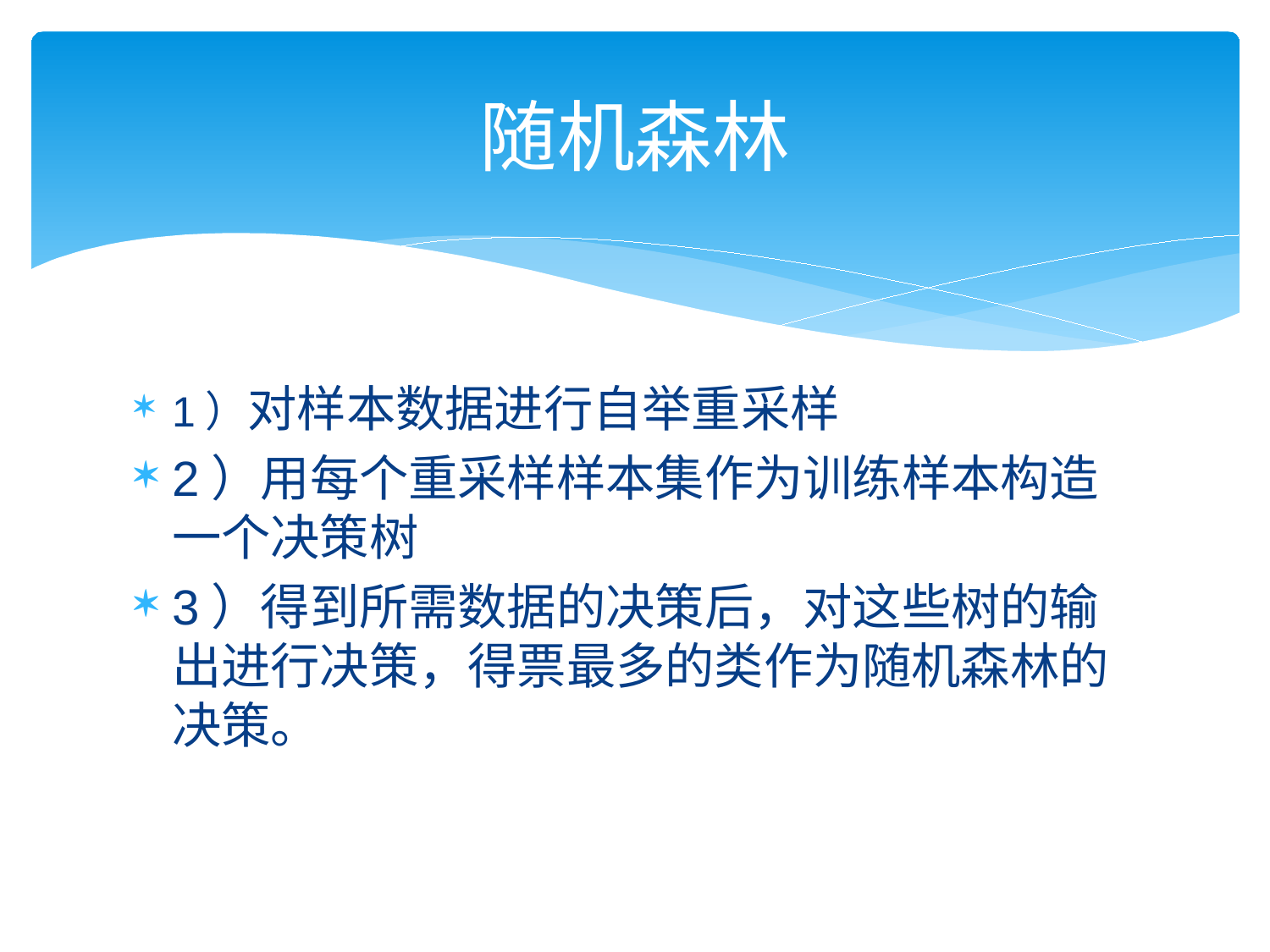

# 随机森林
1）对样本数据进行自举重采样
2）用每个重采样样本集作为训练样本构造一个决策树
3）得到所需数据的决策后，对这些树的输出进行决策，得票最多的类作为随机森林的决策。